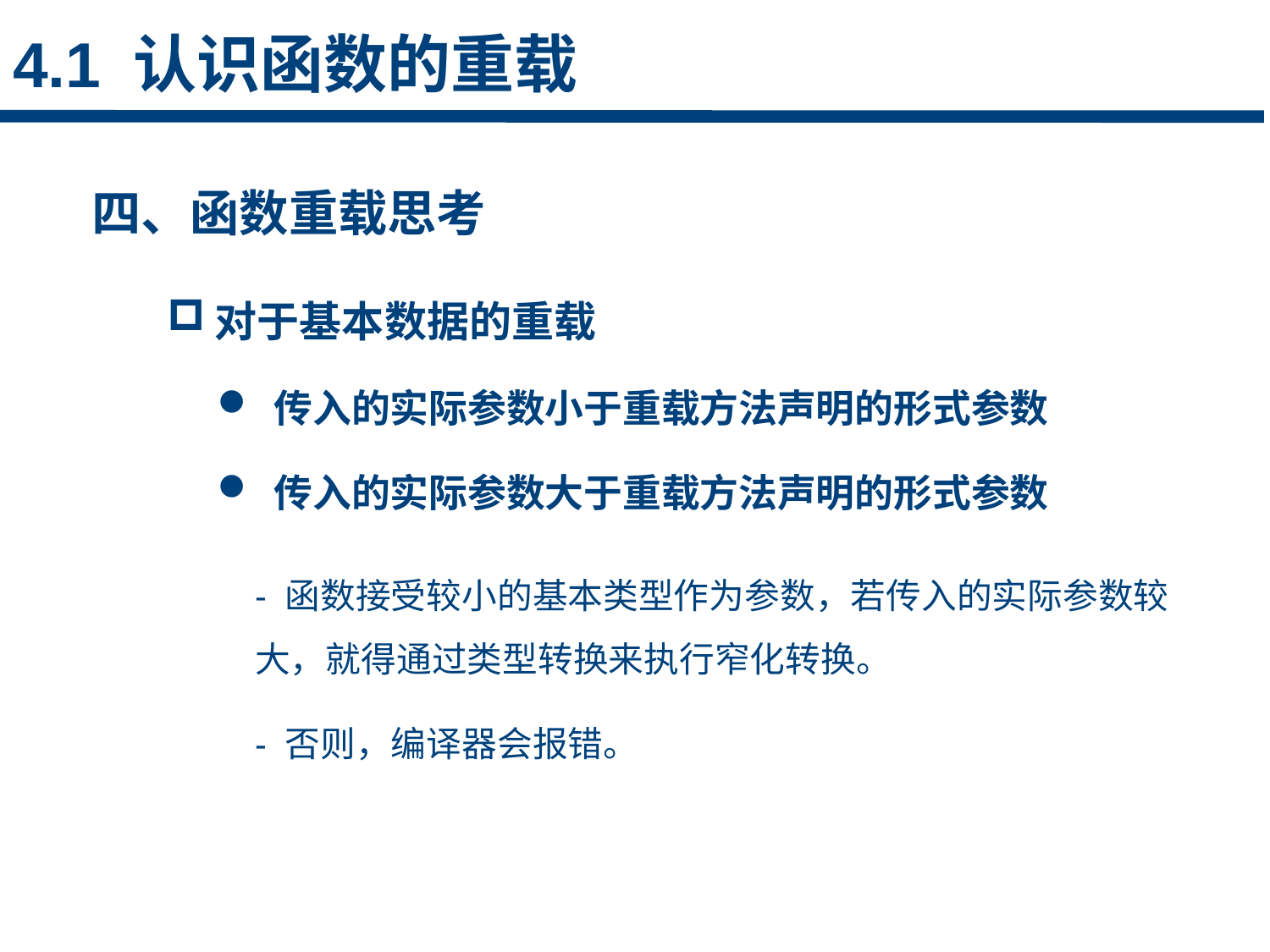

4.1 认识函数的重载
四、函数重载思考
点击添加文本
对于基本数据的重载
 传入的实际参数小于重载方法声明的形式参数
 传入的实际参数大于重载方法声明的形式参数

点击添加文本
- 函数接受较小的基本类型作为参数，若传入的实际参数较大，就得通过类型转换来执行窄化转换。
- 否则，编译器会报错。
点击添加文本
点击添加文本